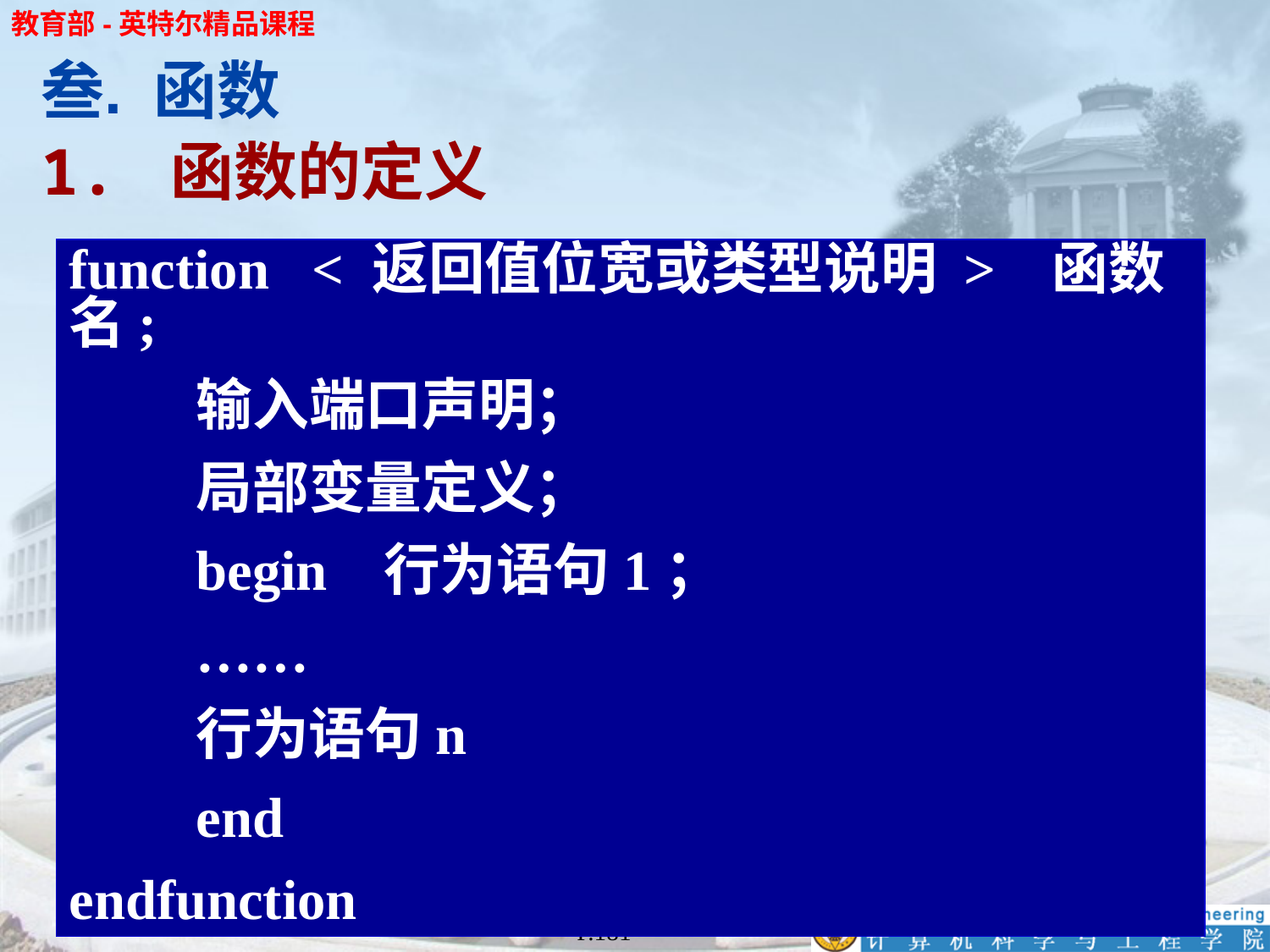

函数
1. 函数的定义
function   < 返回值位宽或类型说明 >   函数名;
	输入端口声明；
	局部变量定义；
	begin   行为语句1；
	……
	行为语句n
	end
endfunction
P.181